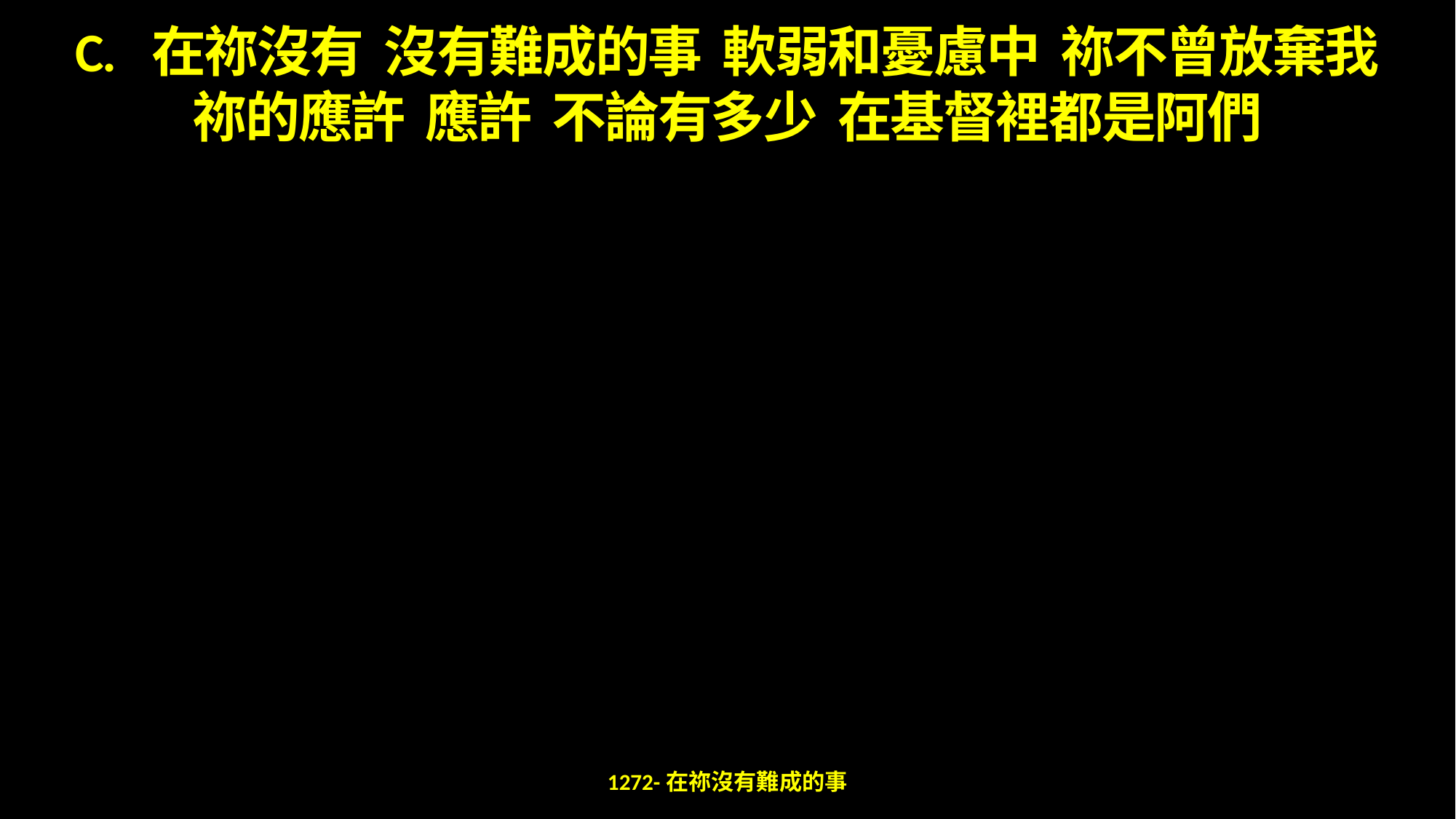

C.  在祢沒有  沒有難成的事  軟弱和憂慮中  祢不曾放棄我
祢的應許  應許  不論有多少  在基督裡都是阿們
1272-在祢沒有難成的事